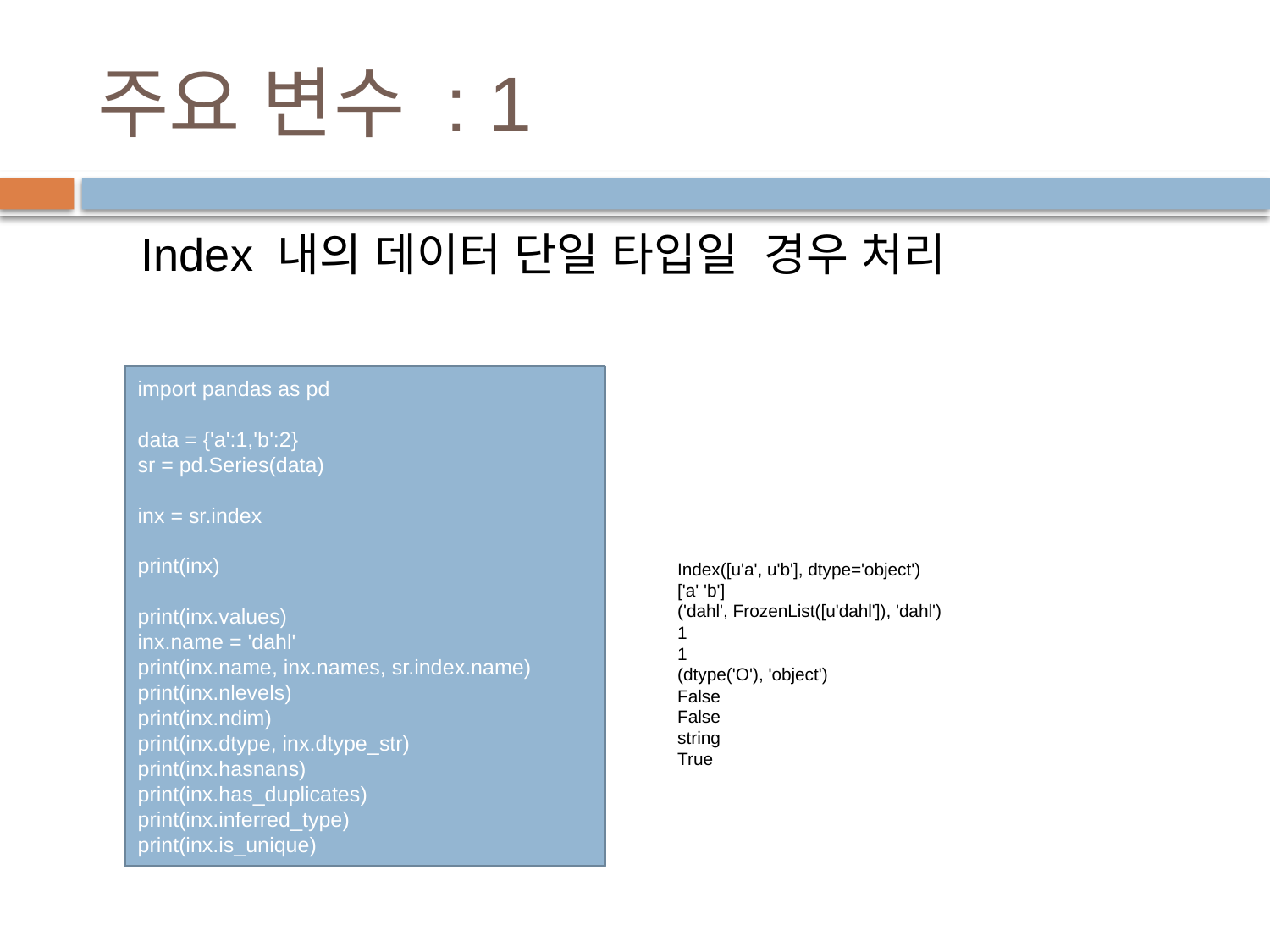

# 주요 변수 : 1
Index 내의 데이터 단일 타입일  경우 처리
import pandas as pd

data = {'a':1,'b':2}
sr = pd.Series(data)

inx = sr.index

print(inx)

print(inx.values)
inx.name = 'dahl'
print(inx.name, inx.names, sr.index.name)
print(inx.nlevels)
print(inx.ndim)
print(inx.dtype, inx.dtype_str)
print(inx.hasnans)
print(inx.has_duplicates)
print(inx.inferred_type)
print(inx.is_unique)
Index([u'a', u'b'], dtype='object')
['a' 'b']
('dahl', FrozenList([u'dahl']), 'dahl')
1
1
(dtype('O'), 'object')
False
False
string
True